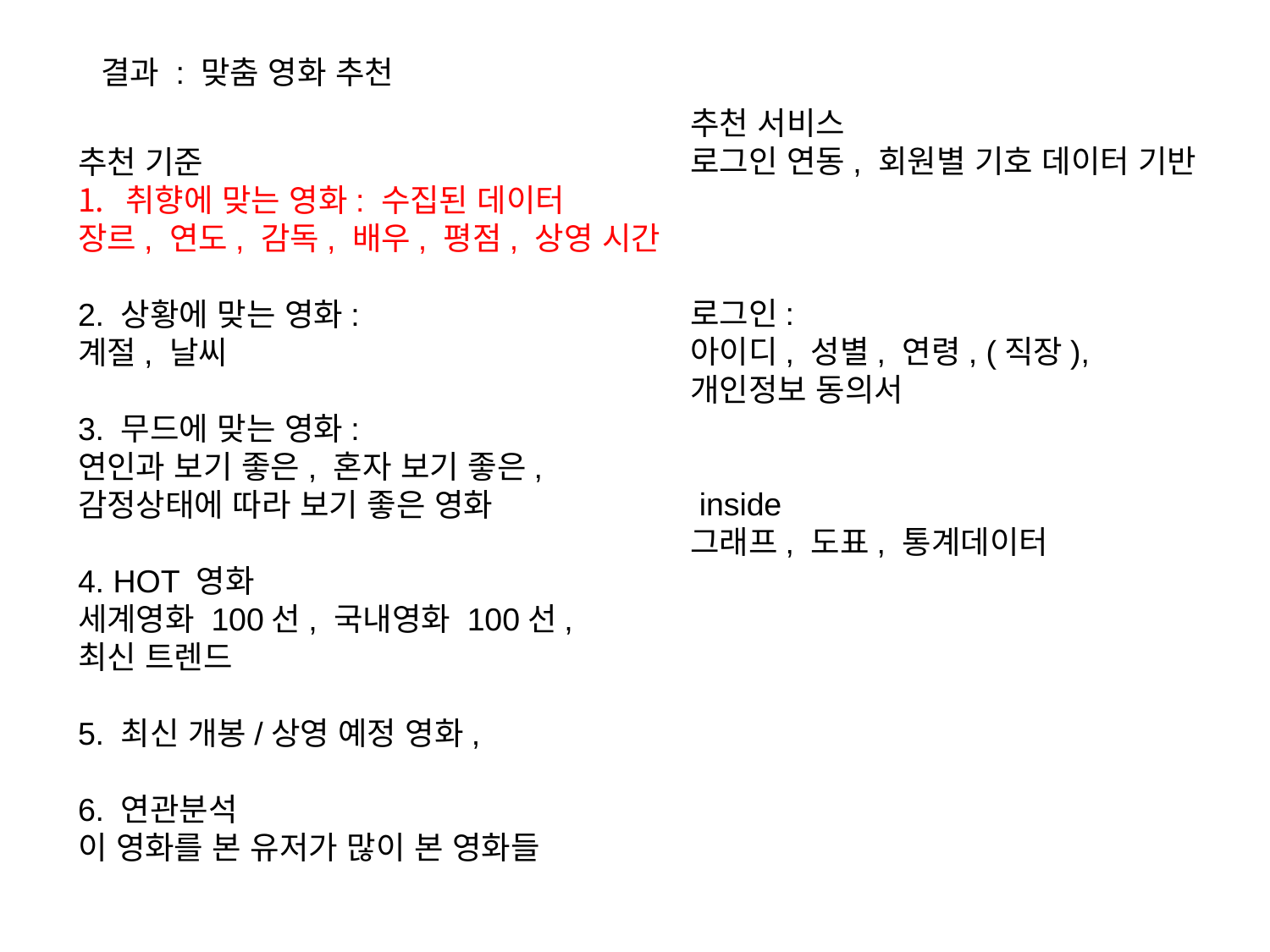

결과 : 맞춤 영화 추천
추천 서비스
로그인 연동, 회원별 기호 데이터 기반

로그인:
아이디, 성별, 연령, (직장),
개인정보 동의서

 inside
그래프, 도표, 통계데이터
추천 기준
취향에 맞는 영화: 수집된 데이터
장르, 연도, 감독, 배우, 평점, 상영 시간

2. 상황에 맞는 영화:
계절, 날씨

3. 무드에 맞는 영화:
연인과 보기 좋은, 혼자 보기 좋은,
감정상태에 따라 보기 좋은 영화

4. HOT 영화
세계영화 100선, 국내영화 100선,
최신 트렌드

5. 최신 개봉/상영 예정 영화,

6. 연관분석
이 영화를 본 유저가 많이 본 영화들